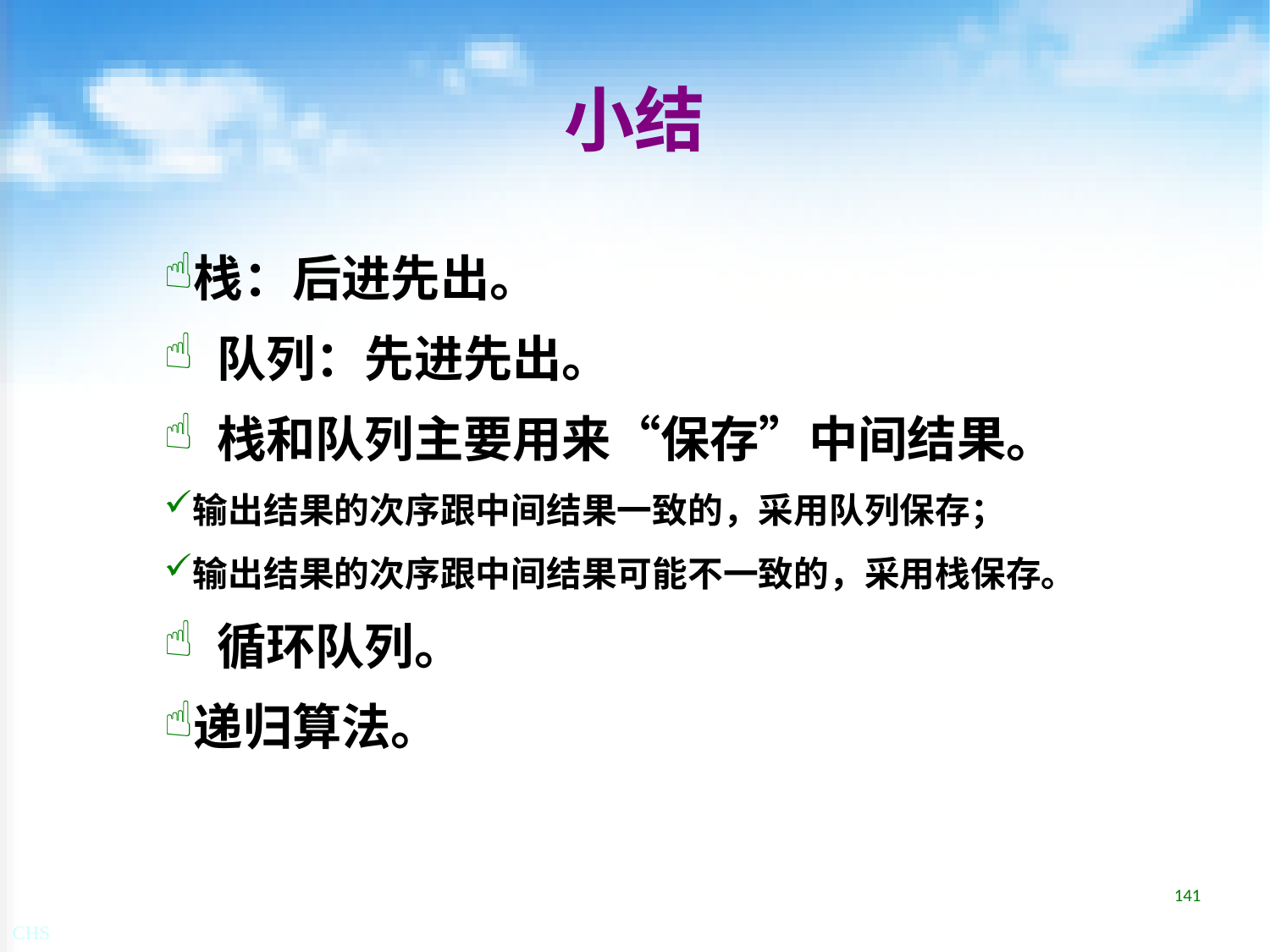

# 小结
栈：后进先出。
 队列：先进先出。
 栈和队列主要用来“保存”中间结果。
输出结果的次序跟中间结果一致的，采用队列保存；
输出结果的次序跟中间结果可能不一致的，采用栈保存。
 循环队列。
递归算法。
141